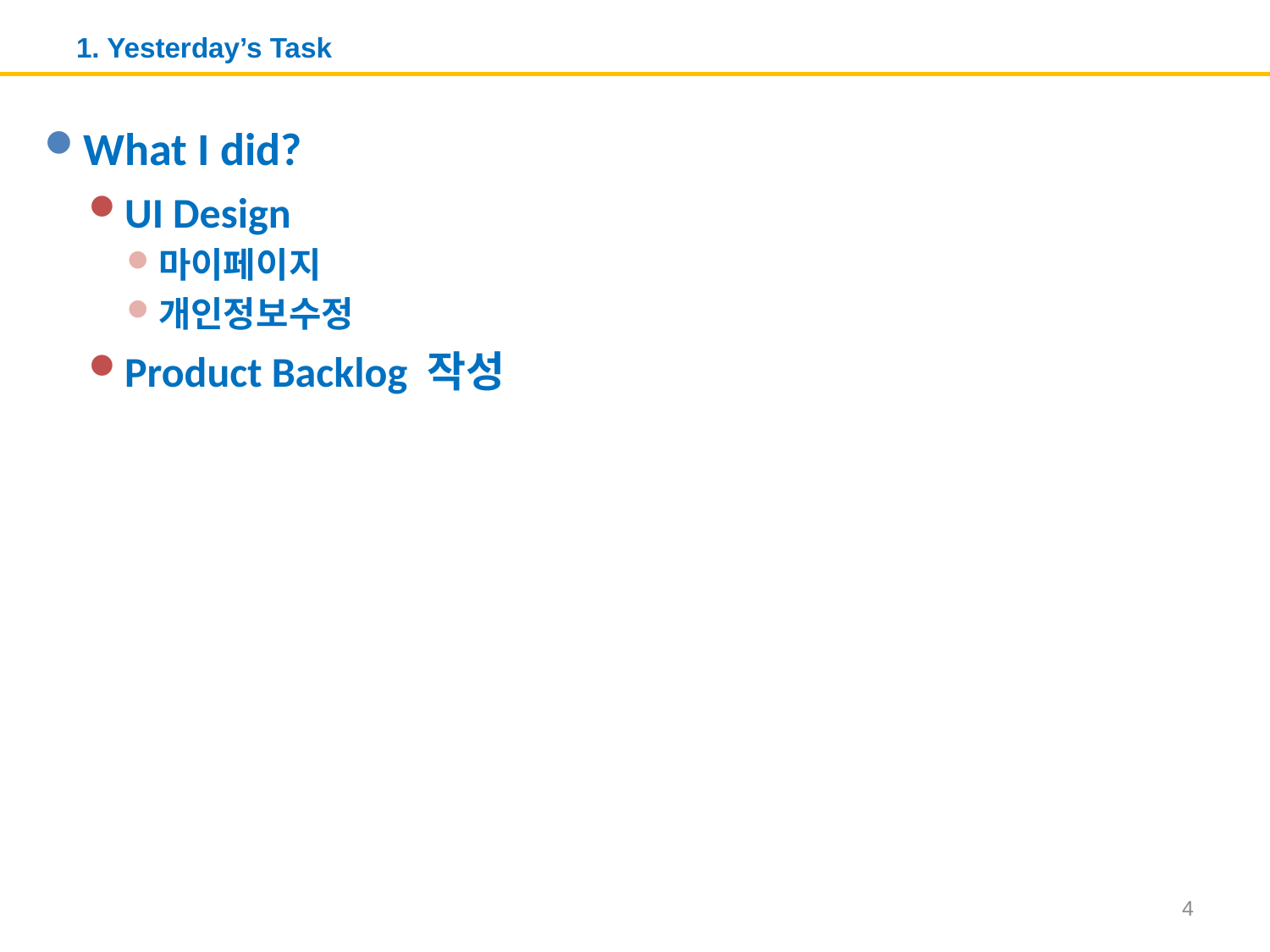

# 1. Yesterday’s Task
What I did?
UI Design
마이페이지
개인정보수정
Product Backlog 작성

4